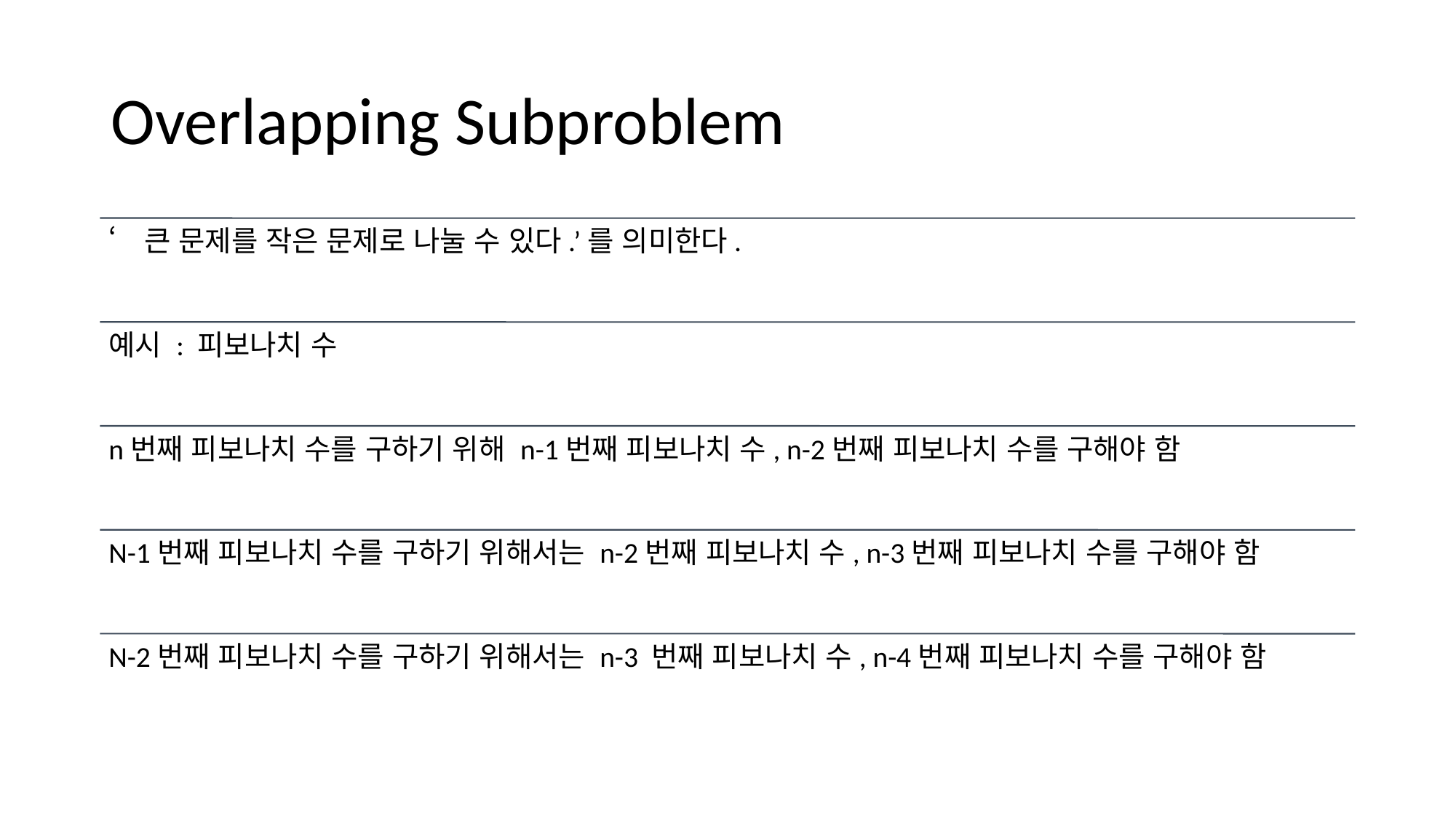

# Overlapping Subproblem
‘큰 문제를 작은 문제로 나눌 수 있다.’를 의미한다.
예시 : 피보나치 수
n번째 피보나치 수를 구하기 위해 n-1번째 피보나치 수, n-2번째 피보나치 수를 구해야 함
N-1번째 피보나치 수를 구하기 위해서는 n-2번째 피보나치 수, n-3번째 피보나치 수를 구해야 함
N-2번째 피보나치 수를 구하기 위해서는 n-3 번째 피보나치 수, n-4번째 피보나치 수를 구해야 함